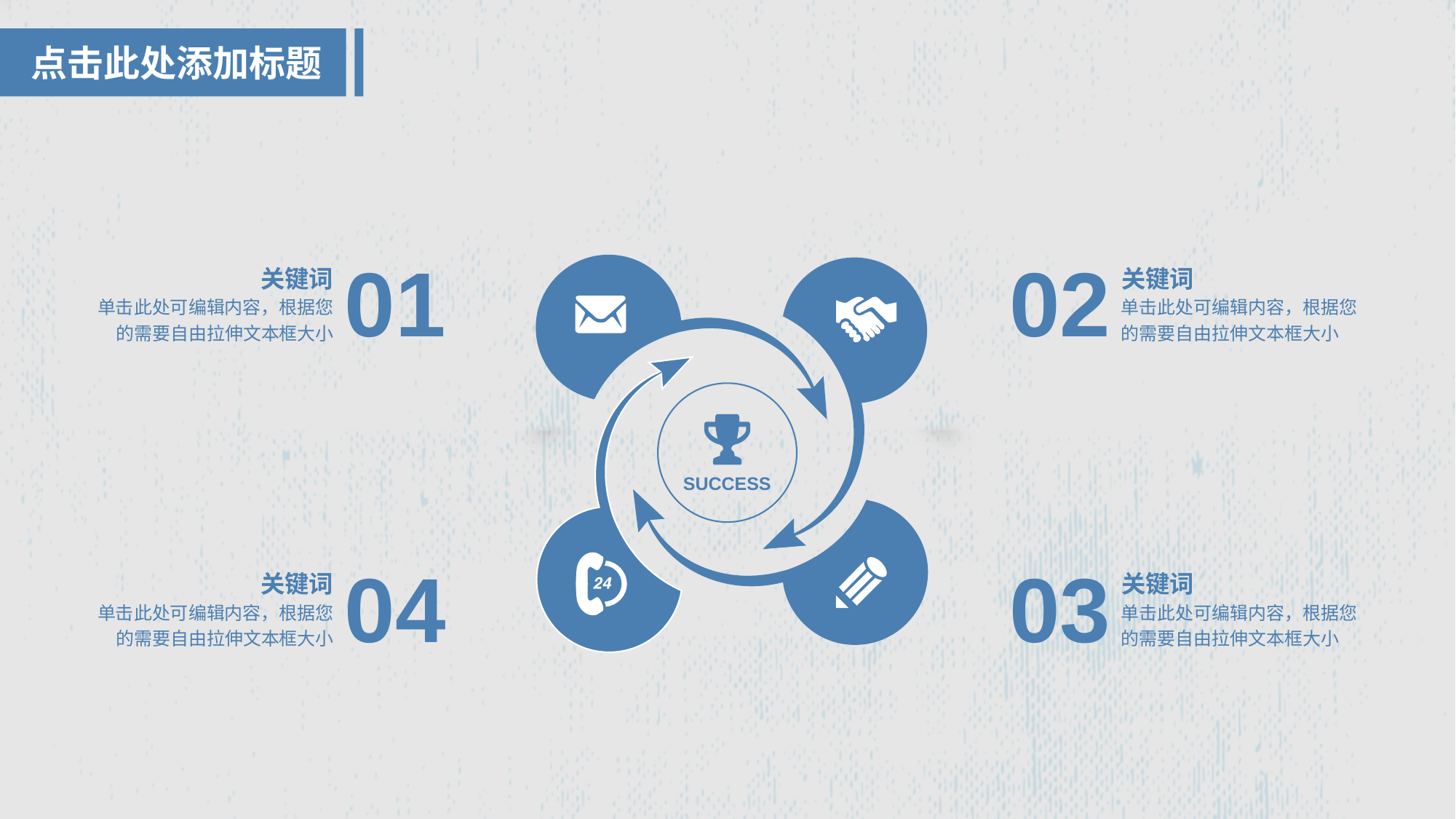

点击此处添加标题
01
02
关键词
关键词

单击此处可编辑内容，根据您的需要自由拉伸文本框大小
单击此处可编辑内容，根据您的需要自由拉伸文本框大小

SUCCESS

04
03

关键词
关键词
单击此处可编辑内容，根据您的需要自由拉伸文本框大小
单击此处可编辑内容，根据您的需要自由拉伸文本框大小